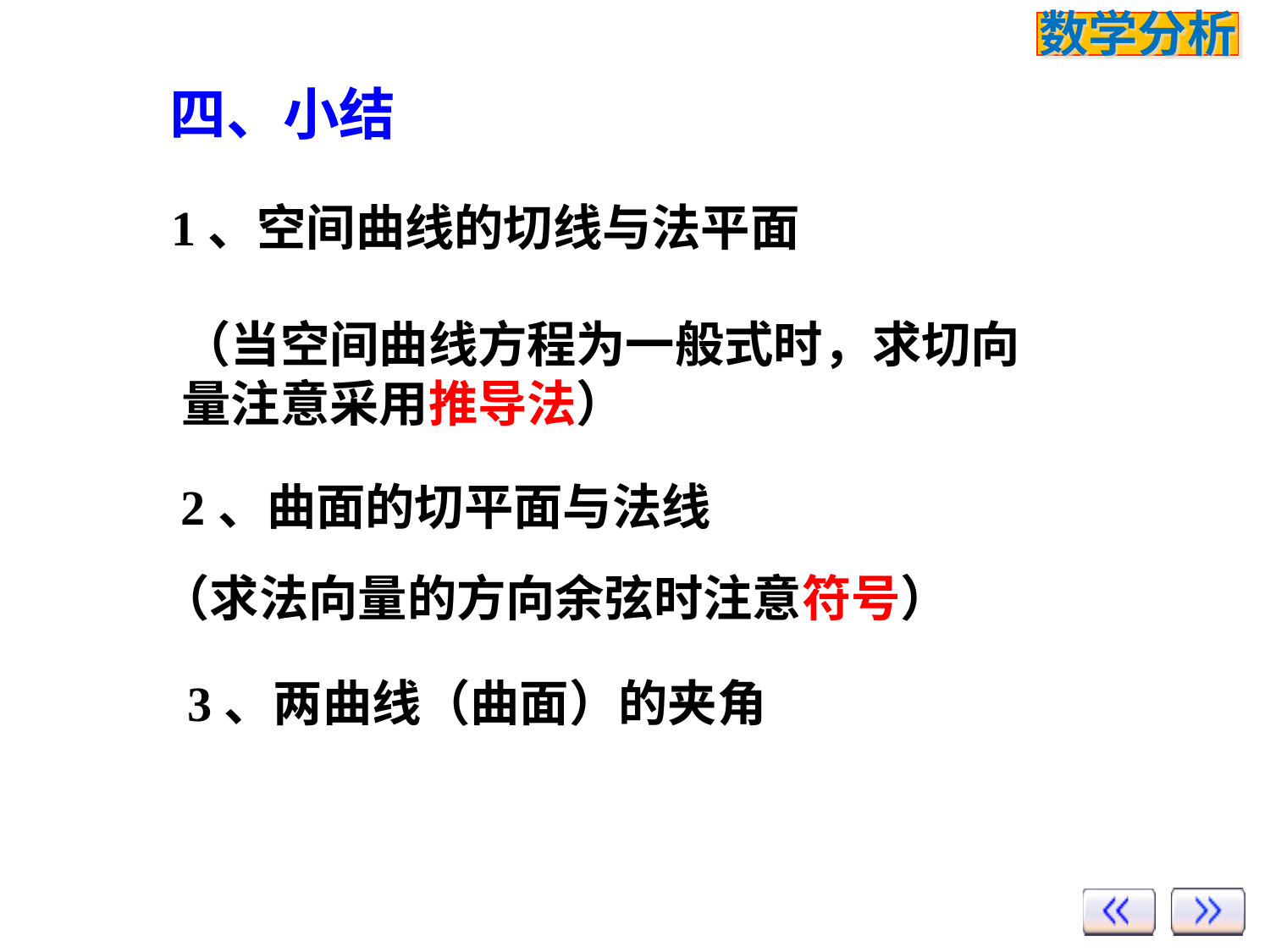

# 四、小结
1、空间曲线的切线与法平面
（当空间曲线方程为一般式时，求切向量注意采用推导法）
2、曲面的切平面与法线
（求法向量的方向余弦时注意符号）

3、两曲线（曲面）的夹角